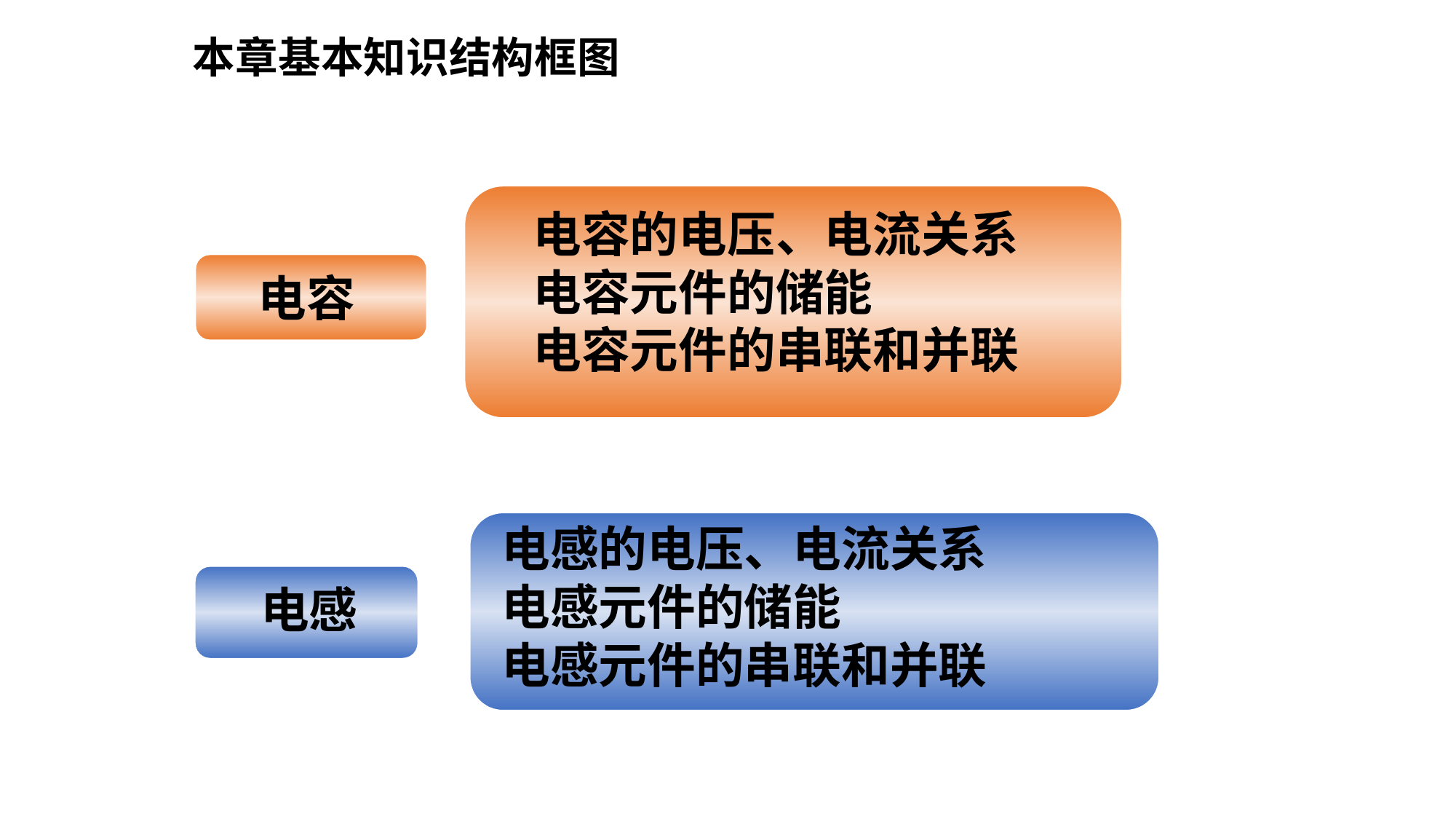

# 本章基本知识结构框图

      电容的电压、电流关系
      电容元件的储能
      电容元件的串联和并联

电容

电感的电压、电流关系
电感元件的储能
电感元件的串联和并联

电感